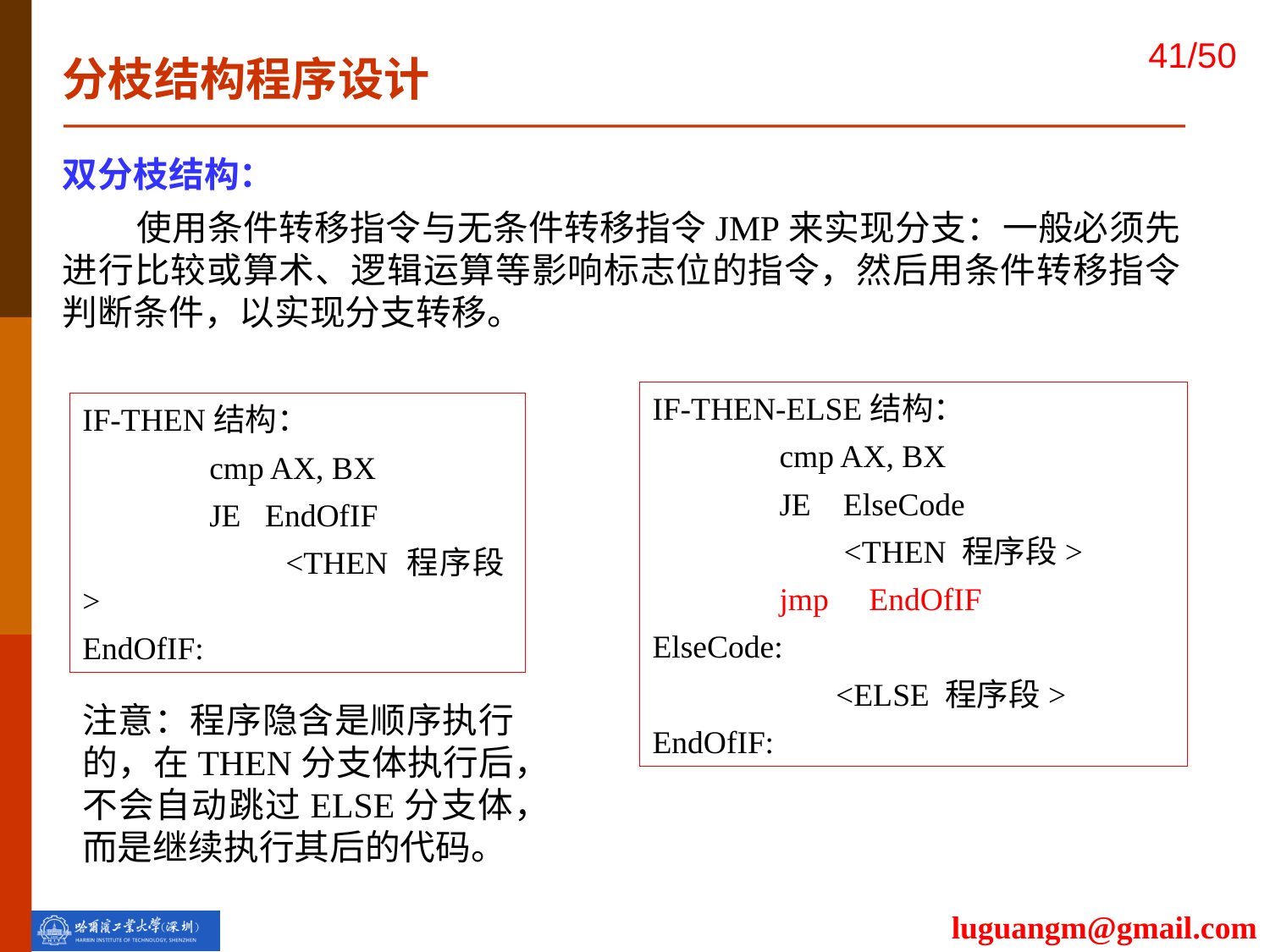

分枝结构程序设计
双分枝结构：
        使用条件转移指令与无条件转移指令JMP来实现分支：一般必须先进行比较或算术、逻辑运算等影响标志位的指令，然后用条件转移指令判断条件，以实现分支转移。

IF-THEN-ELSE结构：
	cmp AX, BX
	JE    ElseCode
	        <THEN 程序段>
	jmp     EndOfIF
ElseCode:
	       <ELSE 程序段>
EndOfIF:
IF-THEN结构：
	cmp AX, BX
	JE   EndOfIF
	        <THEN 程序段>
EndOfIF:
注意：程序隐含是顺序执行的，在THEN分支体执行后，不会自动跳过ELSE分支体，而是继续执行其后的代码。